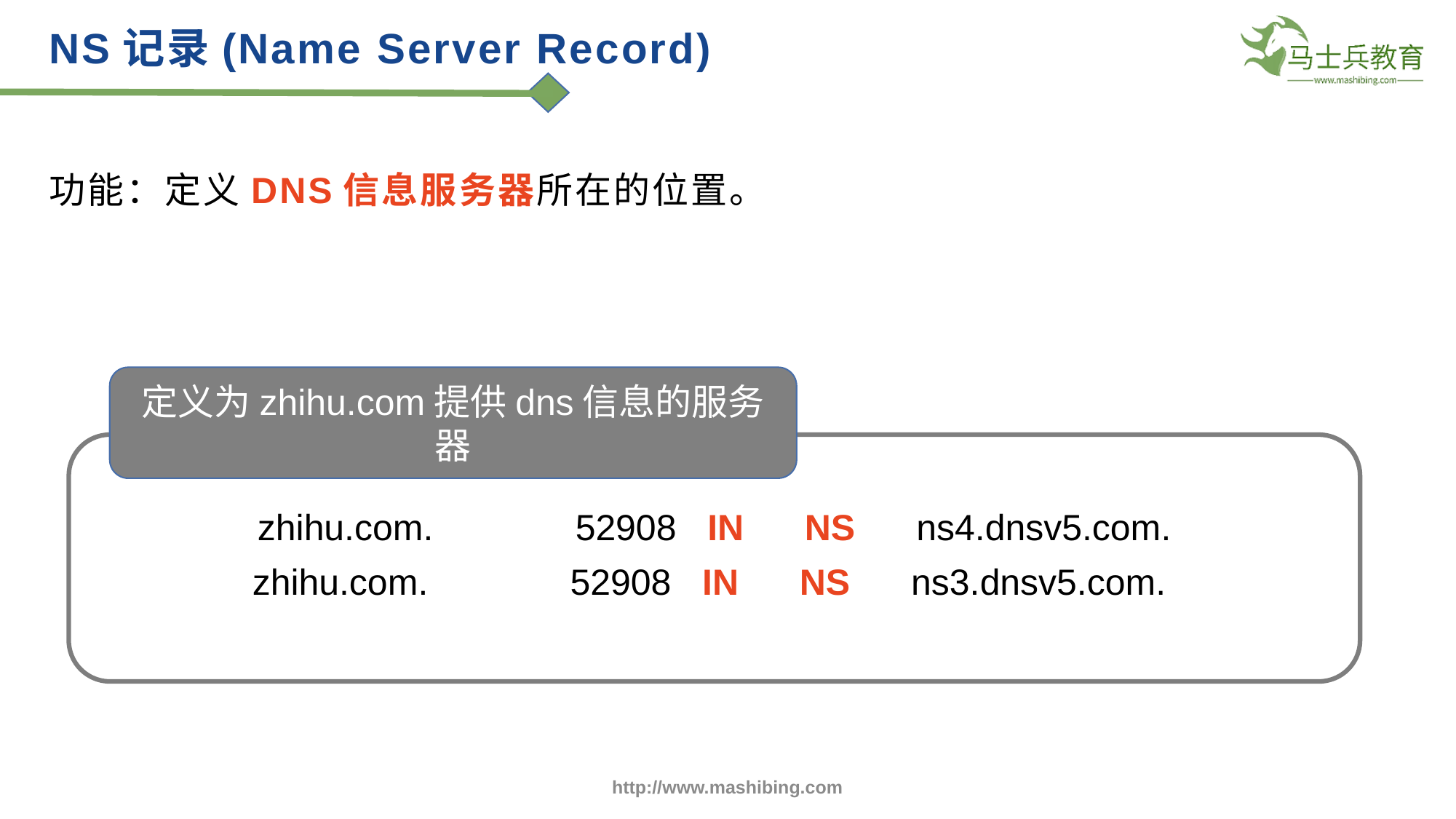

NS记录(Name Server Record)
功能：定义DNS信息服务器所在的位置。
定义为zhihu.com提供dns信息的服务器

zhihu.com.              52908   IN      NS      ns4.dnsv5.com.
zhihu.com.              52908   IN      NS      ns3.dnsv5.com.